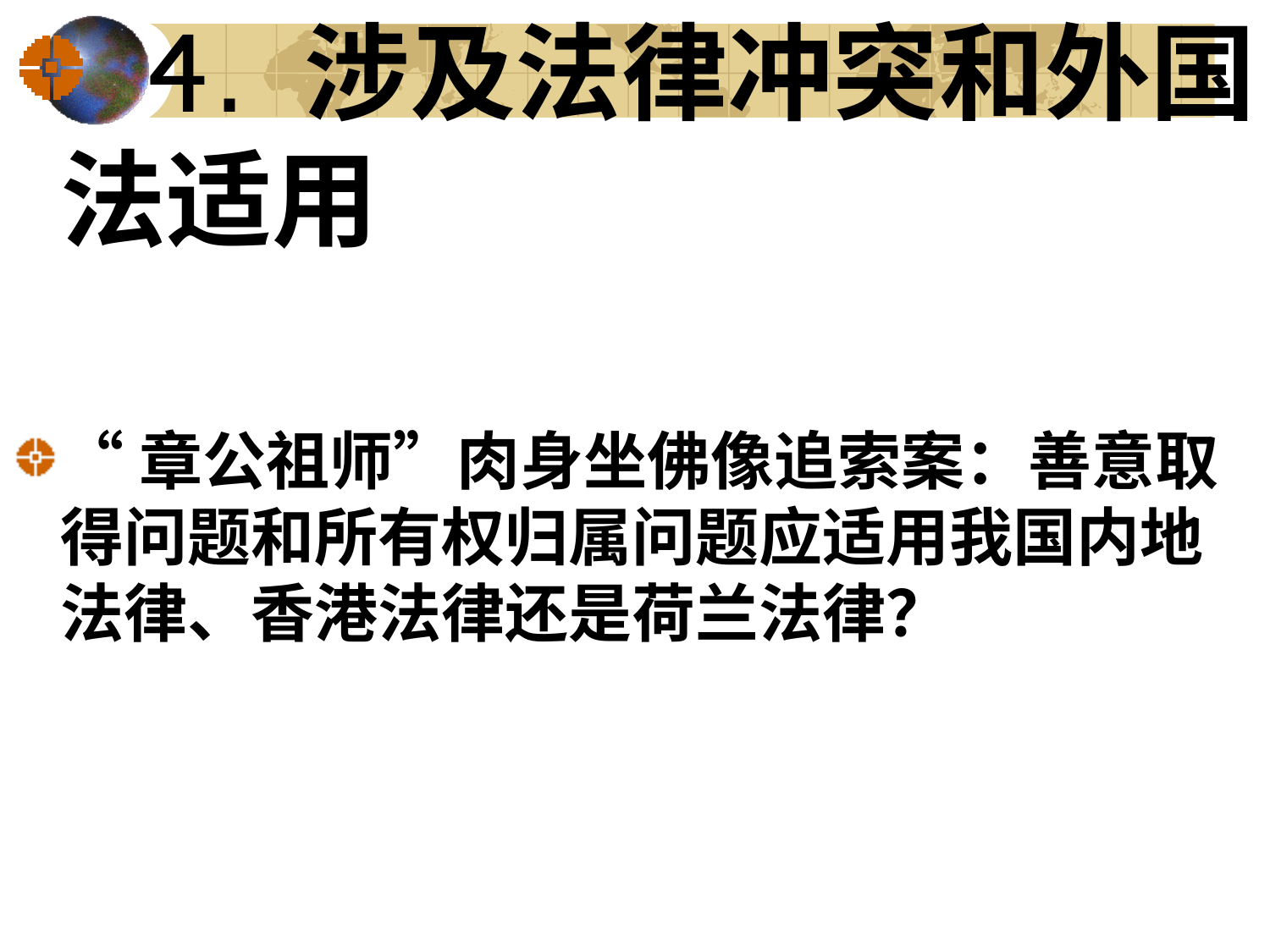

4. 涉及法律冲突和外国法适用

“章公祖师”肉身坐佛像追索案：善意取得问题和所有权归属问题应适用我国内地法律、香港法律还是荷兰法律？